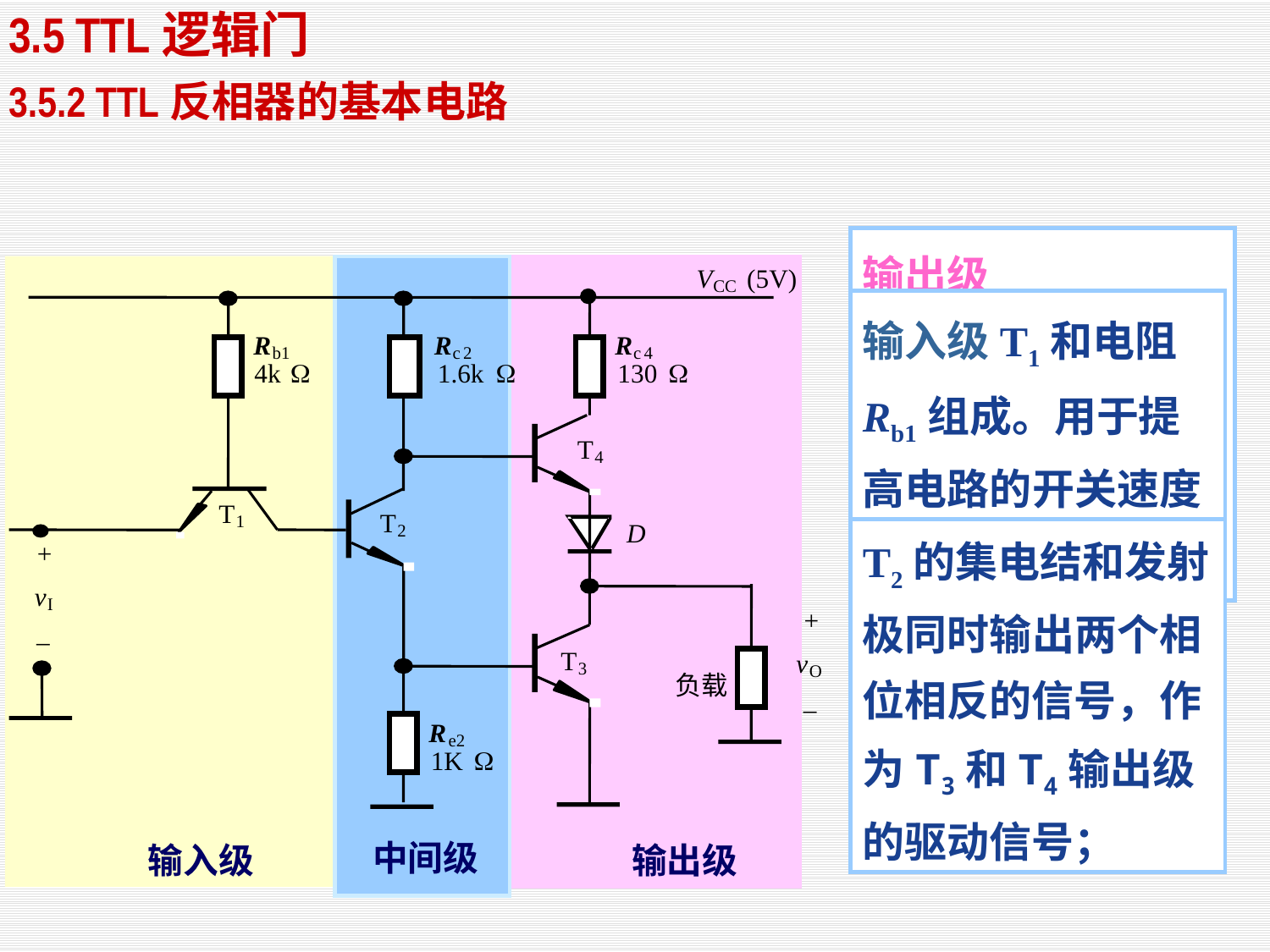

3.5 TTL逻辑门
3.5.2 TTL反相器的基本电路
输出级
T3、D、T4和Rc4构成推拉式的输出级。用于提高开关速度和带负载能力。

V
(5V)

CC

R
R
R

b1

c
2

c
4

4k
Ω

1.6k
Ω

130
Ω

T

4

T

T

1

D

2

+

v

I
+

–

T

v

3

O

负载

–

R

e2

1K
Ω

输入级T1和电阻Rb1组成。用于提高电路的开关速度
中间级T2和电阻Rc2、Re2组成，从T2的集电结和发射极同时输出两个相位相反的信号，作为T3和T4输出级的驱动信号；
中间级

输入级
输出级